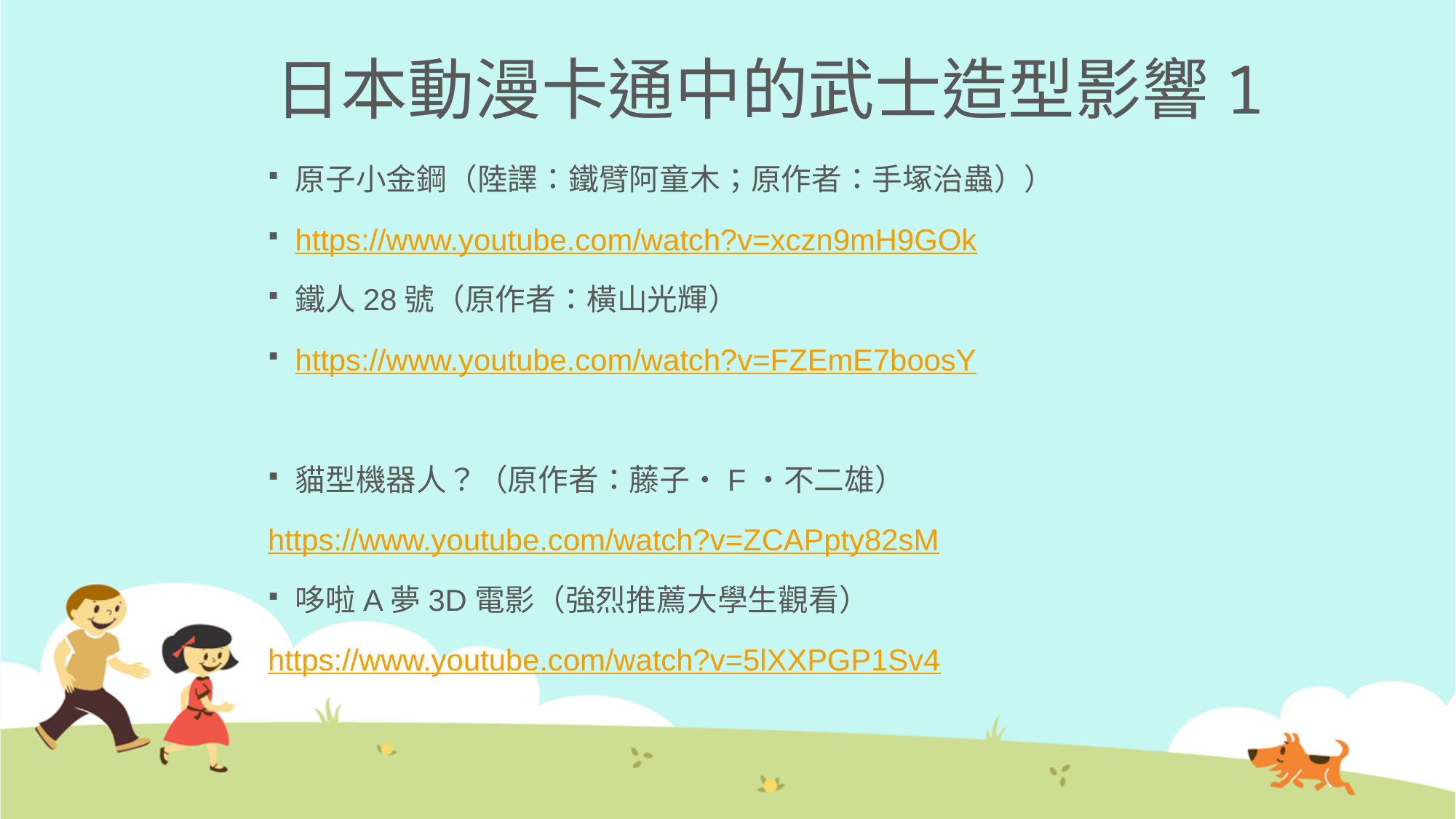

# 日本動漫卡通中的武士造型影響1
原子小金鋼（陸譯：鐵臂阿童木；原作者：手塚治蟲））
https://www.youtube.com/watch?v=xczn9mH9GOk
鐵人28號（原作者：橫山光輝）
https://www.youtube.com/watch?v=FZEmE7boosY

貓型機器人？（原作者：藤子・F・不二雄）
https://www.youtube.com/watch?v=ZCAPpty82sM
哆啦A夢3D電影（強烈推薦大學生觀看）
https://www.youtube.com/watch?v=5lXXPGP1Sv4